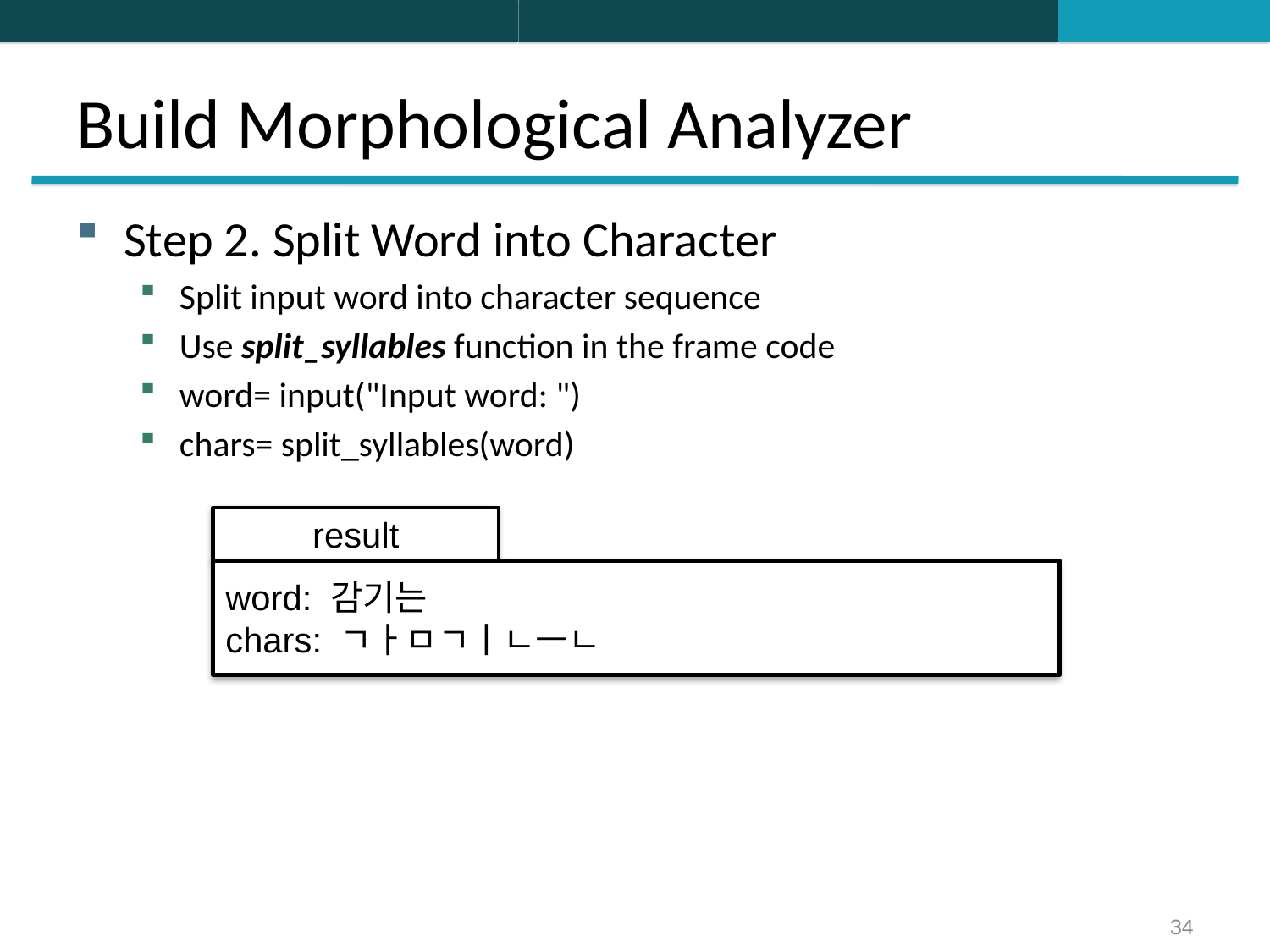

# Build Morphological Analyzer
Step 2. Split Word into Character
Split input word into character sequence
Use split_syllables function in the frame code
word= input("Input word: ")
chars= split_syllables(word)
result
word: 감기는
chars: ㄱㅏㅁㄱㅣㄴㅡㄴ
34